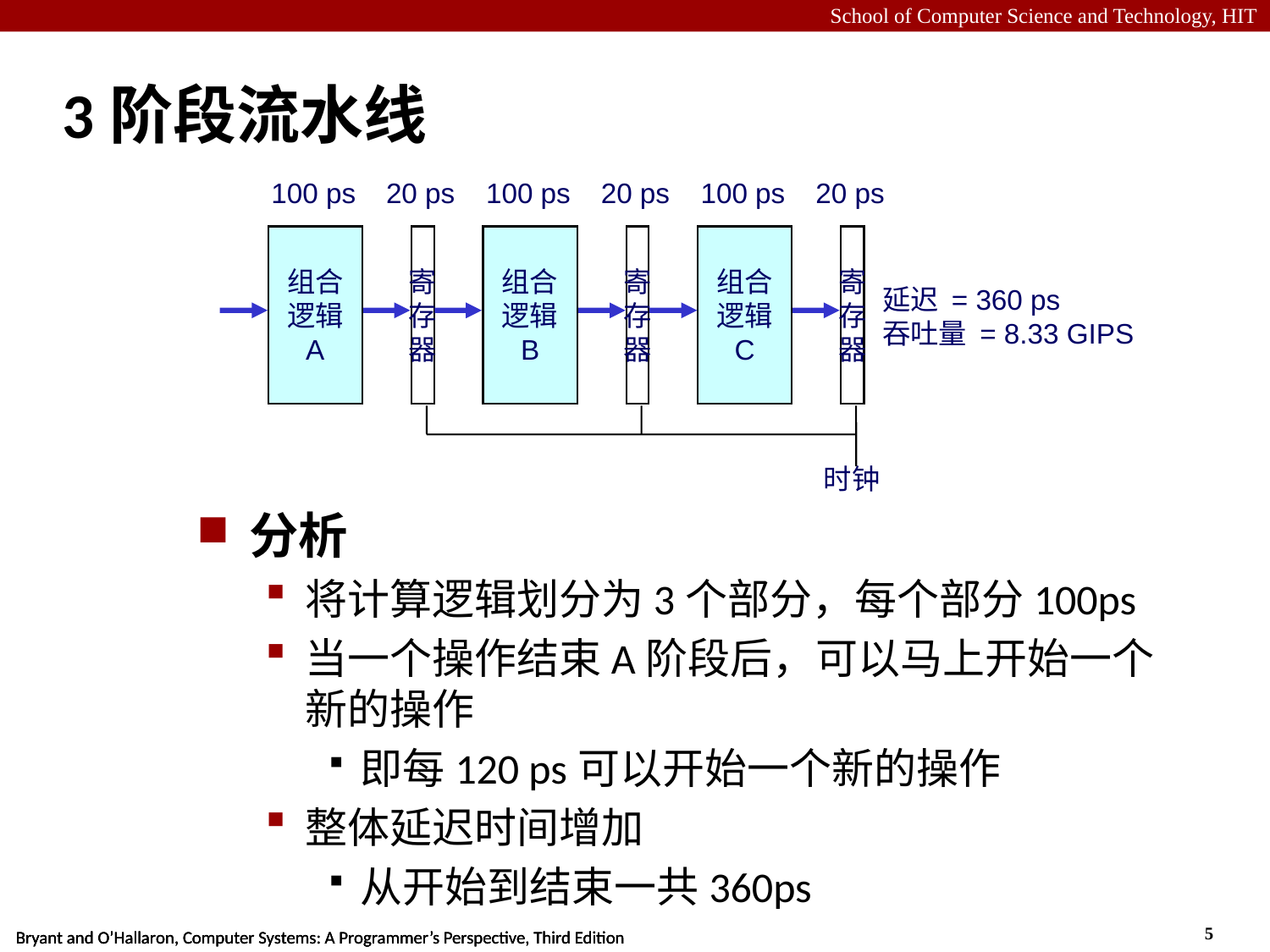

# 3阶段流水线
100 ps
20 ps
100 ps
20 ps
100 ps
20 ps
组合
逻辑
A

寄
存
器

组合
逻辑
B

寄
存
器

组合
逻辑
C

寄
存
器

延迟 = 360 ps
吞吐量 = 8.33 GIPS

时钟
分析
将计算逻辑划分为3个部分，每个部分100ps
当一个操作结束A阶段后，可以马上开始一个新的操作
即每120 ps可以开始一个新的操作
整体延迟时间增加
从开始到结束一共360ps